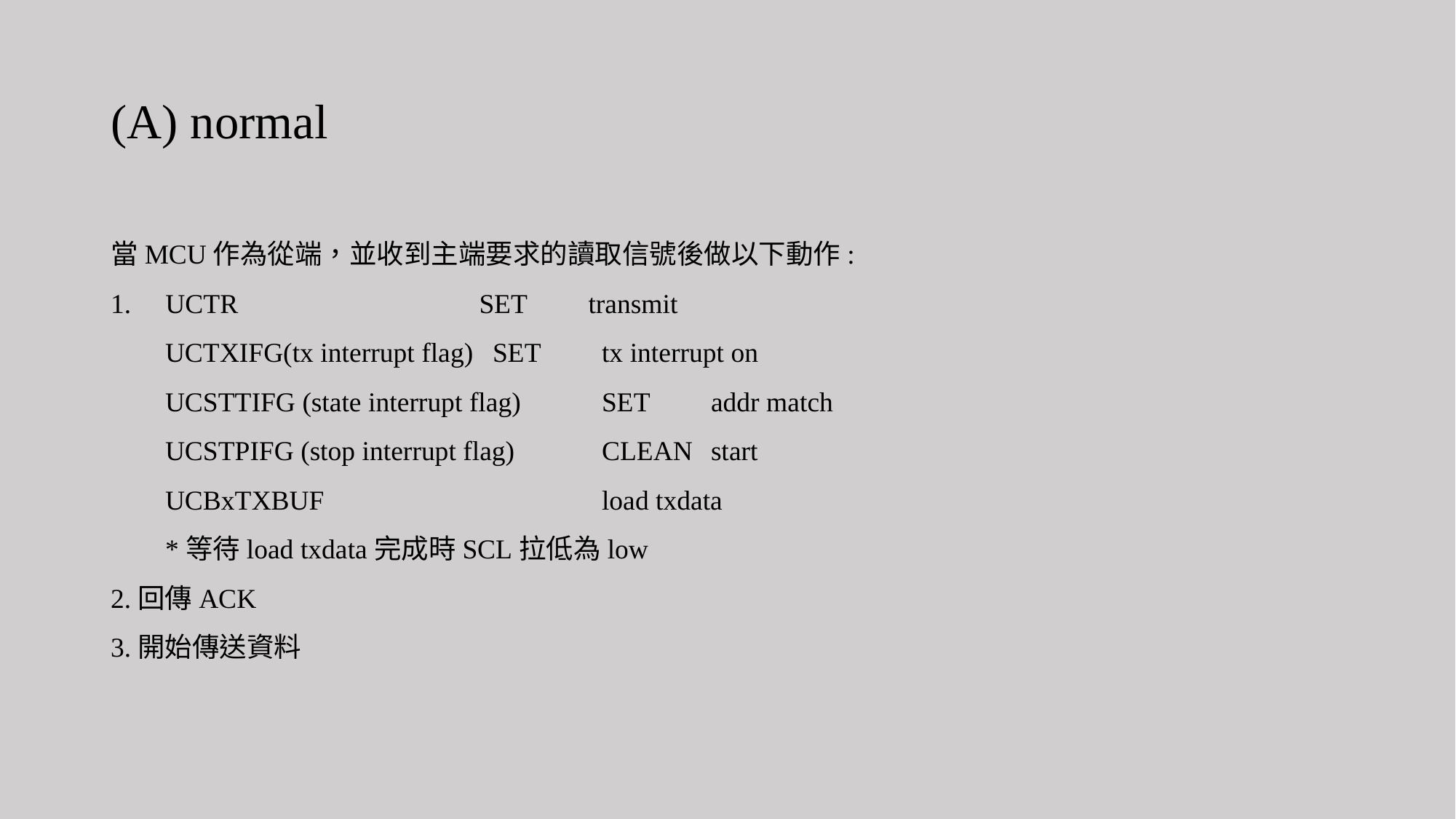

# (A) normal
當MCU作為從端，並收到主端要求的讀取信號後做以下動作:
  UCTR			SET	transmit
UCTXIFG(tx interrupt flag)	SET	tx interrupt on
UCSTTIFG (state interrupt flag) 	SET	addr match
UCSTPIFG (stop interrupt flag) 	CLEAN	start
UCBxTXBUF	 		load txdata
*等待load txdata完成時SCL拉低為low
2.回傳ACK
3.開始傳送資料